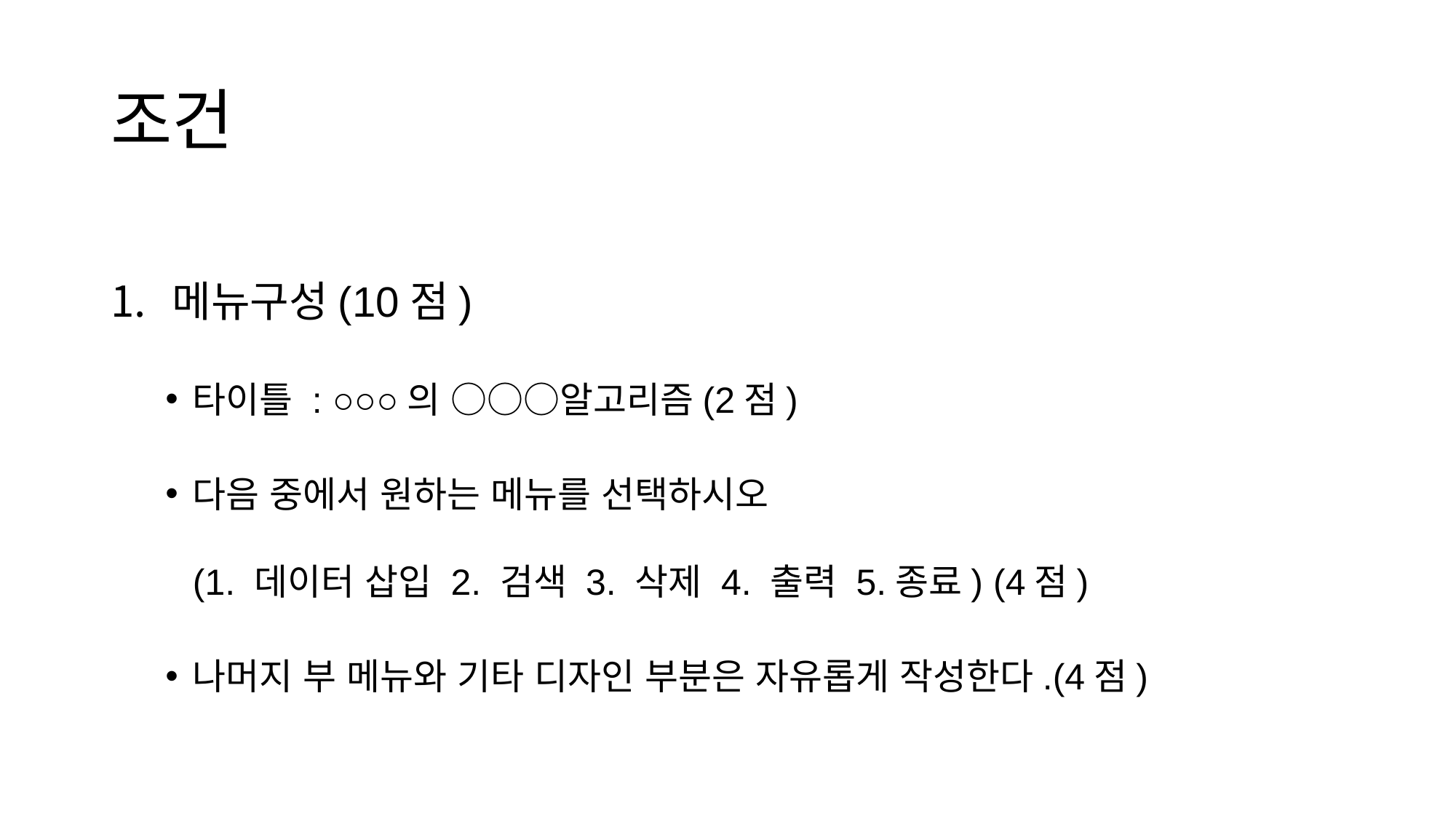

# 조건
메뉴구성(10점)
타이틀 : ○○○의 ○○○알고리즘(2점)
다음 중에서 원하는 메뉴를 선택하시오
(1. 데이터 삽입 2. 검색 3. 삭제 4. 출력 5.종료) (4점)
나머지 부 메뉴와 기타 디자인 부분은 자유롭게 작성한다.(4점)